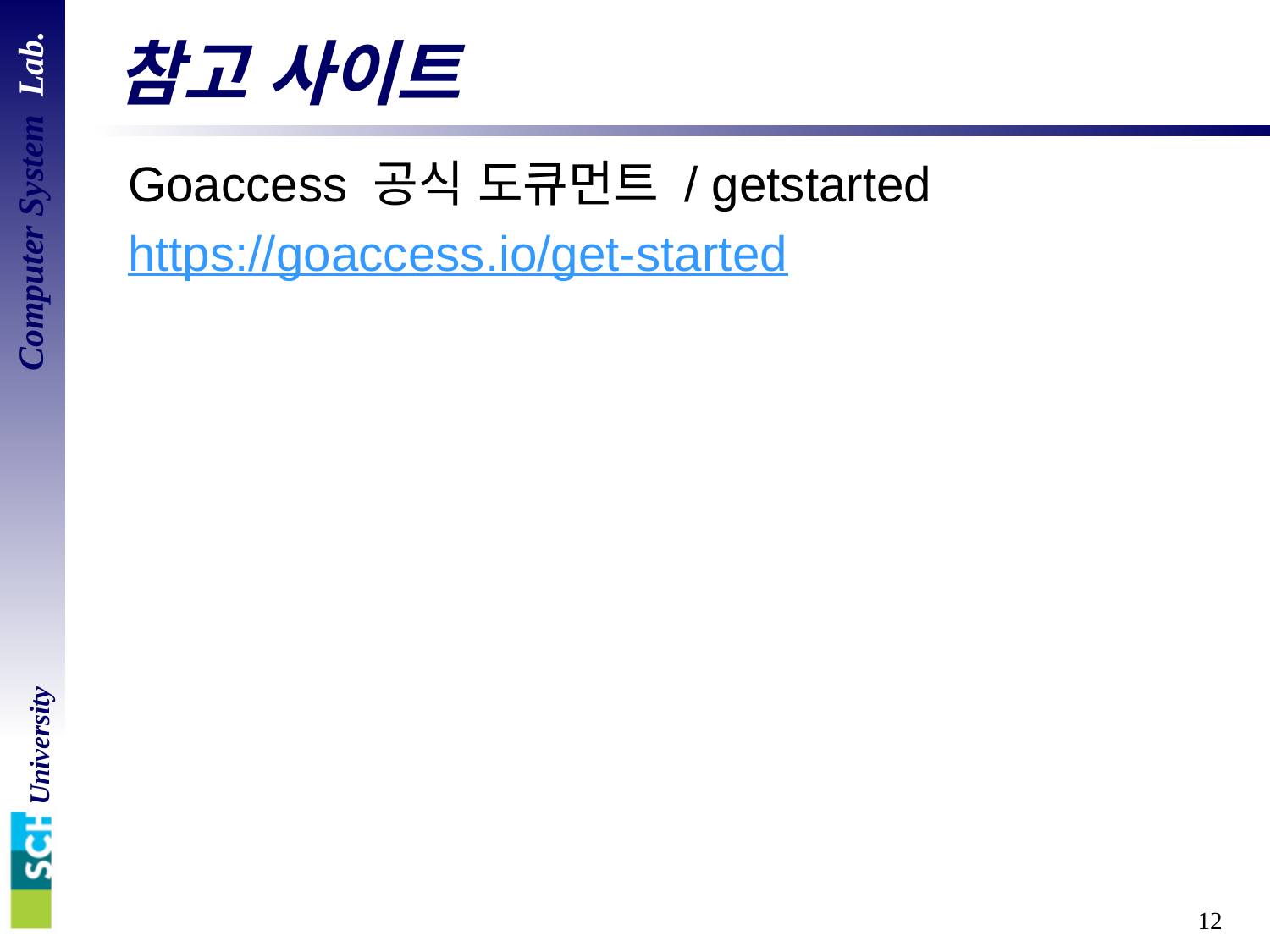

# 참고 사이트
Goaccess 공식 도큐먼트 / getstarted
https://goaccess.io/get-started